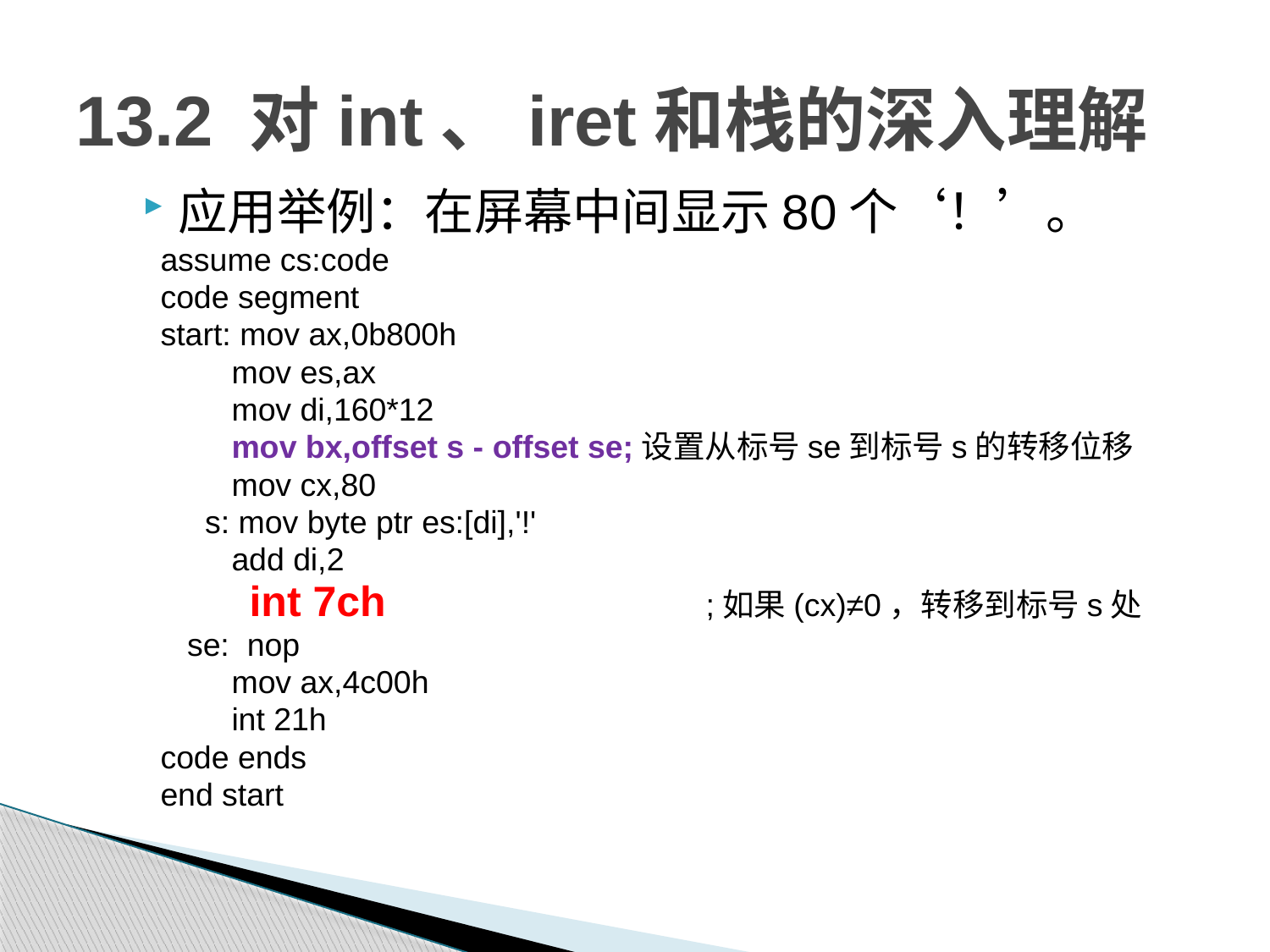

13.2 对int、iret和栈的深入理解
应用举例：在屏幕中间显示80个‘！’。
  assume cs:code
  code segment
  start: mov ax,0b800h
  	      mov es,ax
	      mov di,160*12
	      mov bx,offset s - offset se;设置从标号se到标号s的转移位移
	      mov cx,80
       s: mov byte ptr es:[di],'!'
	      add di,2
	      int 7ch                           ;如果(cx)≠0，转移到标号s处
     se:  nop
	      mov ax,4c00h
	      int 21h
  code ends
  end start